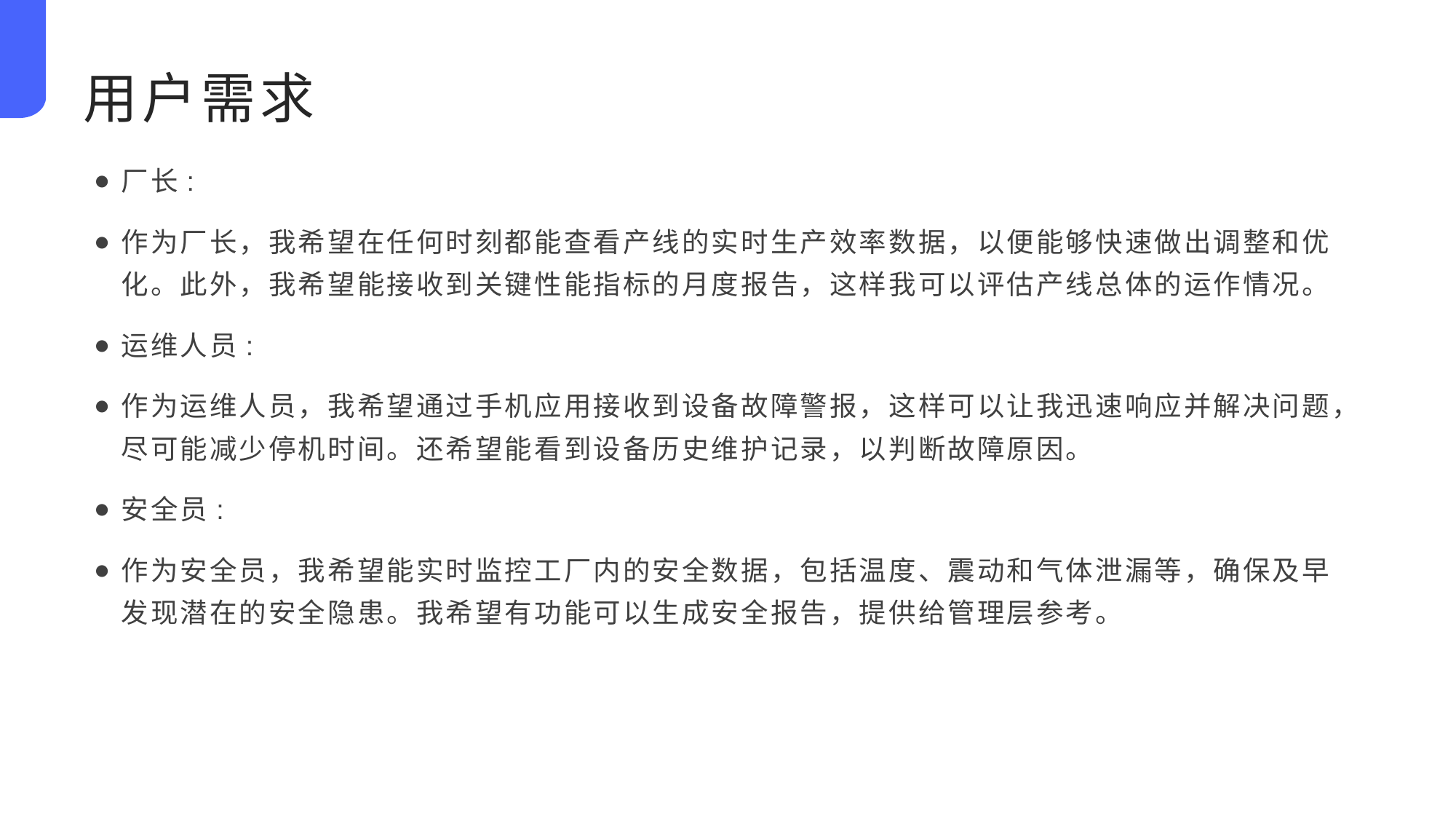

用户需求
厂长:
作为厂长，我希望在任何时刻都能查看产线的实时生产效率数据，以便能够快速做出调整和优化。此外，我希望能接收到关键性能指标的月度报告，这样我可以评估产线总体的运作情况。
运维人员:
作为运维人员，我希望通过手机应用接收到设备故障警报，这样可以让我迅速响应并解决问题，尽可能减少停机时间。还希望能看到设备历史维护记录，以判断故障原因。
安全员:
作为安全员，我希望能实时监控工厂内的安全数据，包括温度、震动和气体泄漏等，确保及早发现潜在的安全隐患。我希望有功能可以生成安全报告，提供给管理层参考。